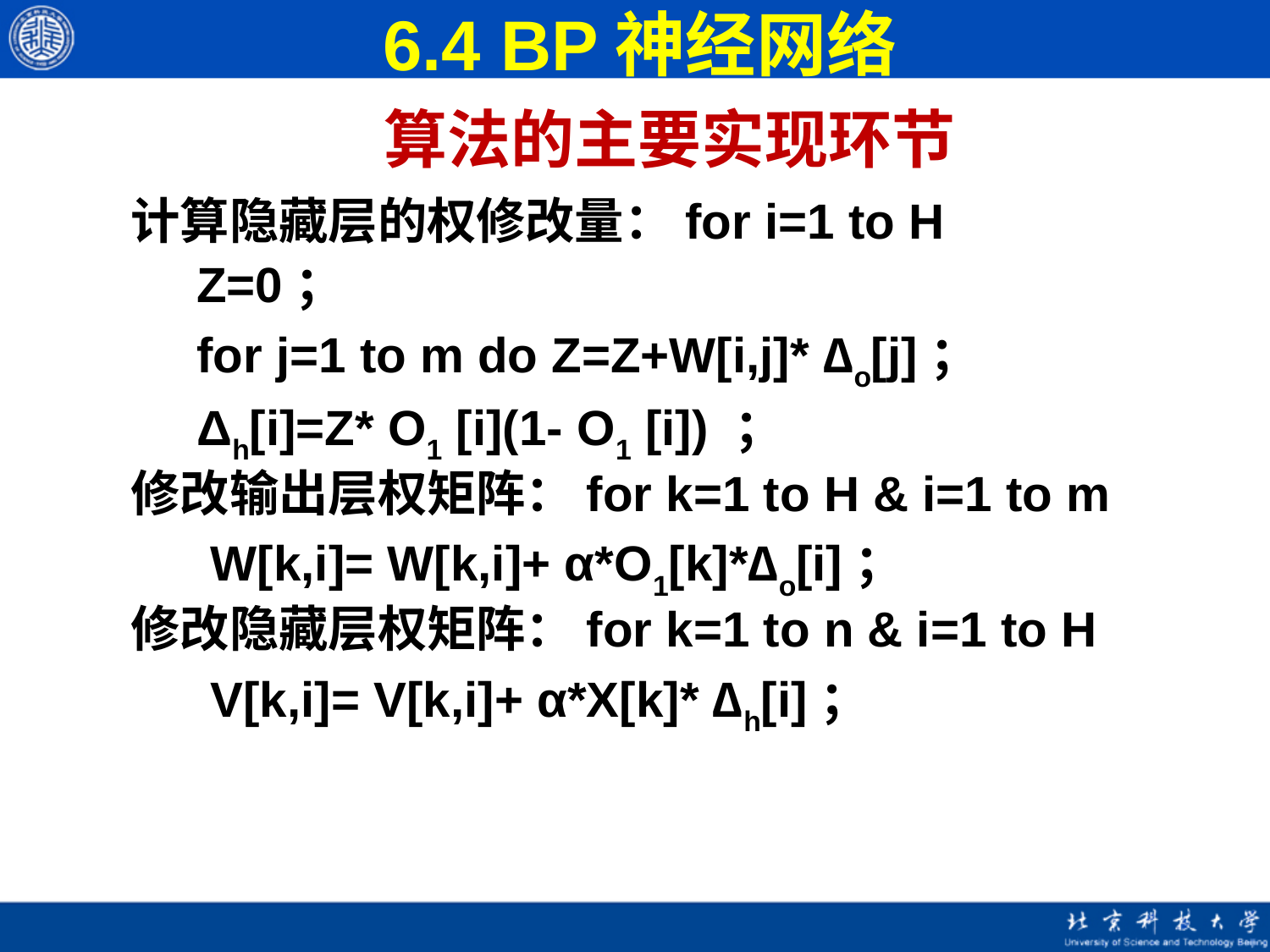

6.4 BP神经网络
# 算法的主要实现环节
 计算隐藏层的权修改量：for i=1 to H
	   Z=0；
	   for j=1 to m do Z=Z+W[i,j]* ∆o[j]；
	   Δh[i]=Z* O1 [i](1- O1 [i]) ；
 修改输出层权矩阵：for k=1 to H & i=1 to m
	    W[k,i]= W[k,i]+ α*O1[k]*∆o[i]；
 修改隐藏层权矩阵：for k=1 to n & i=1 to H
	    V[k,i]= V[k,i]+ α*X[k]* ∆h[i]；